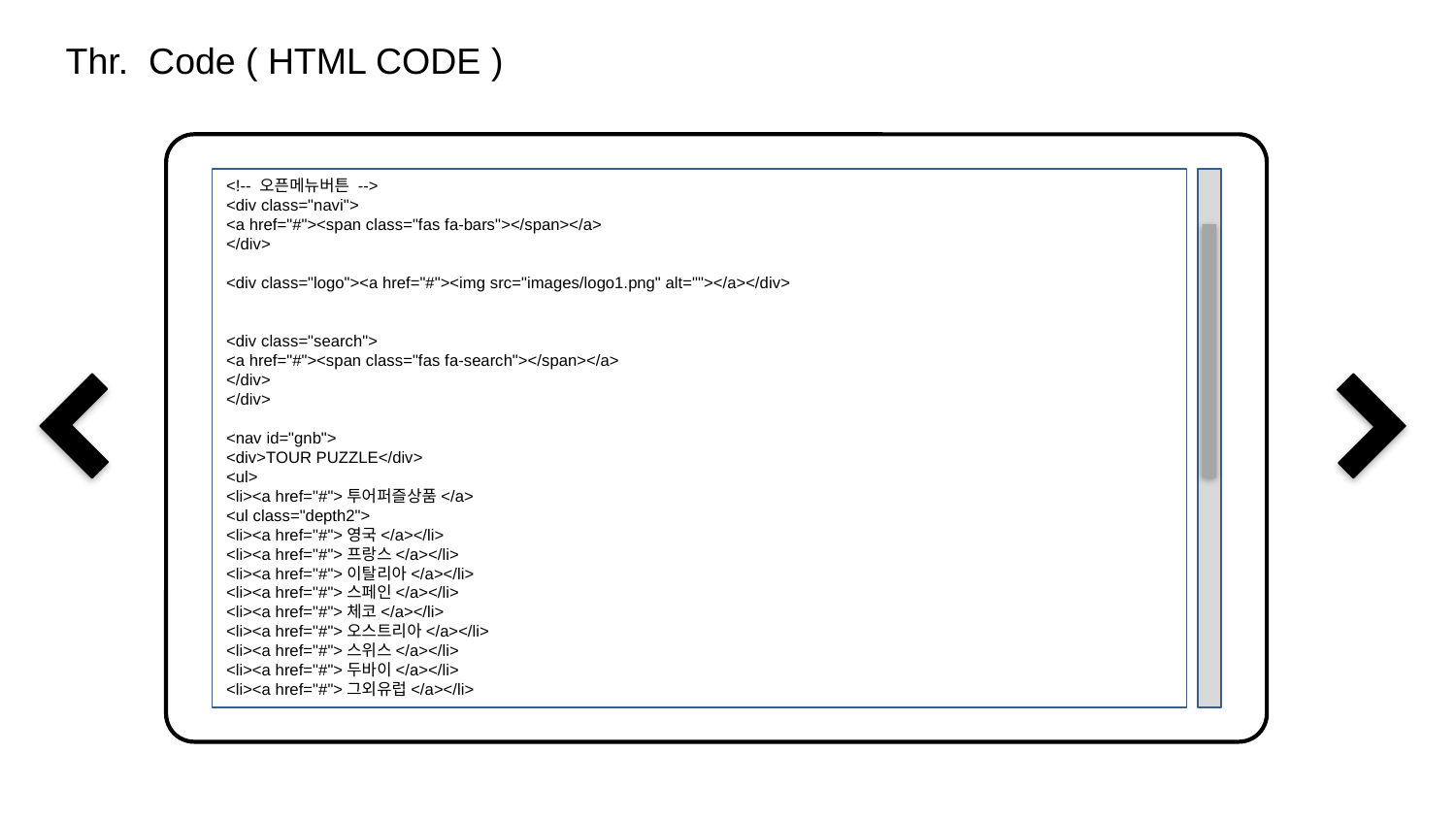

Thr.  Code ( HTML CODE )

<!-- 오픈메뉴버튼 -->
<div class="navi">
<a href="#"><span class="fas fa-bars"></span></a>
</div>
<div class="logo"><a href="#"><img src="images/logo1.png" alt=""></a></div>
<div class="search">
<a href="#"><span class="fas fa-search"></span></a>
</div>
</div>
<nav id="gnb">
<div>TOUR PUZZLE</div>
<ul>
<li><a href="#">투어퍼즐상품</a>
<ul class="depth2">
<li><a href="#">영국</a></li>
<li><a href="#">프랑스</a></li>
<li><a href="#">이탈리아</a></li>
<li><a href="#">스페인</a></li>
<li><a href="#">체코</a></li>
<li><a href="#">오스트리아</a></li>
<li><a href="#">스위스</a></li>
<li><a href="#">두바이</a></li>
<li><a href="#">그외유럽</a></li>